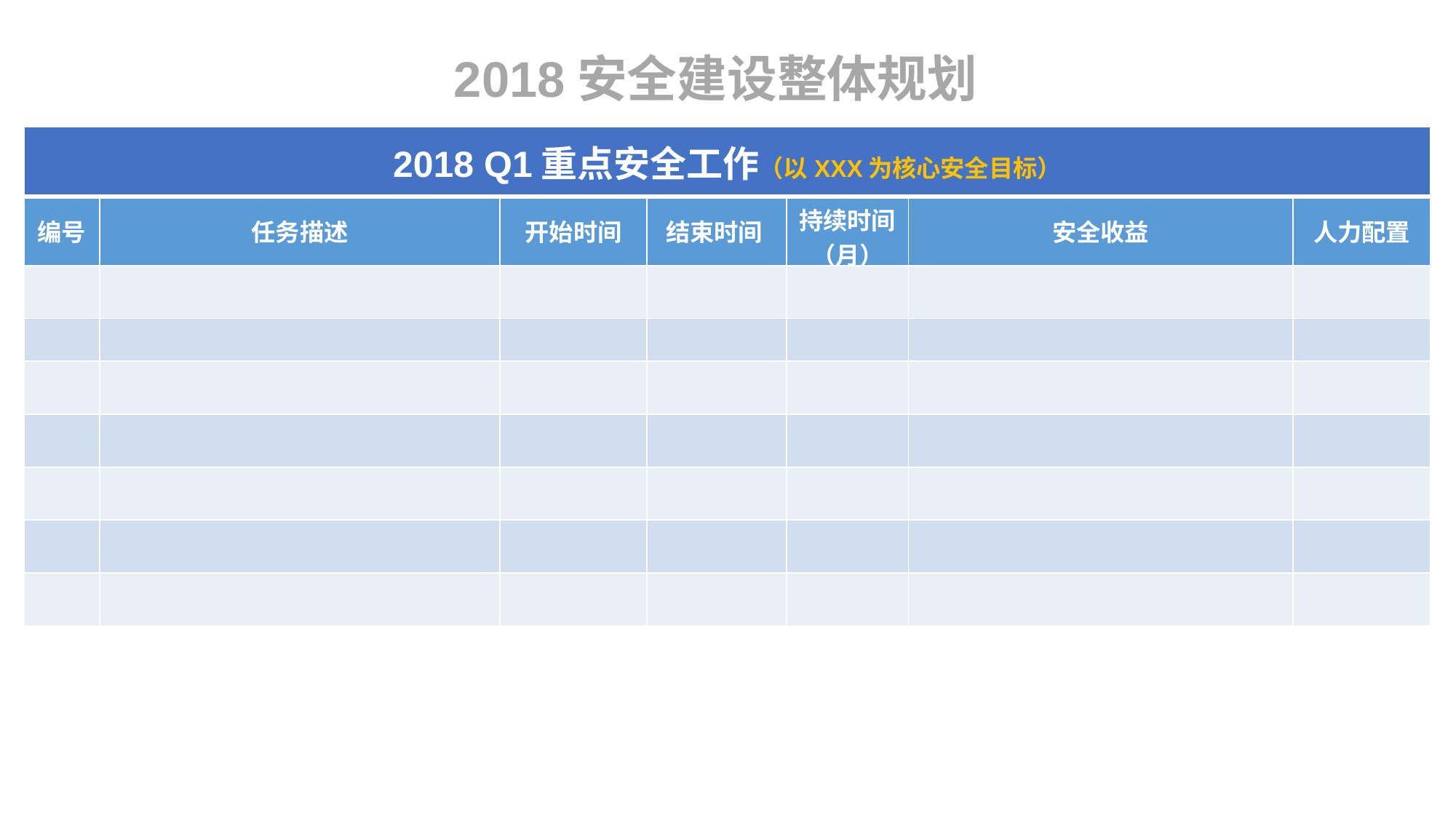

2018安全建设整体规划
| 2018 Q1重点安全工作（以XXX为核心安全目标） |  |  |  |  |  |  |
| --- | --- | --- | --- | --- | --- | --- |
| 编号 | 任务描述 | 开始时间 | 结束时间 | 持续时间（月） | 安全收益 | 人力配置 |
|  |  |  |  |  |  |  |
|  |  |  |  |  |  |  |
|  |  |  |  |  |  |  |
|  |  |  |  |  |  |  |
|  |  |  |  |  |  |  |
|  |  |  |  |  |  |  |
|  |  |  |  |  |  |  |